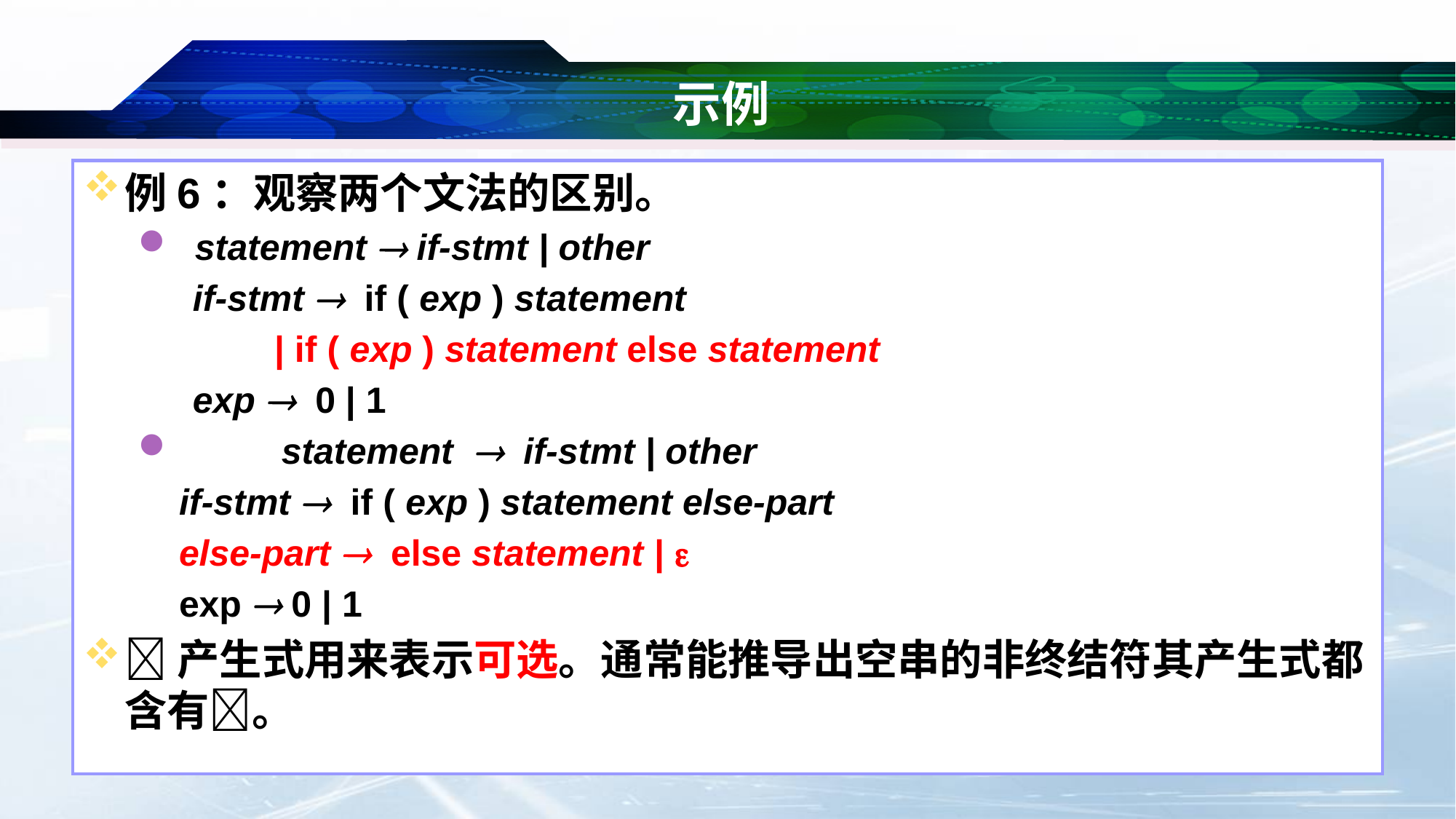

# 示例
例6：观察两个文法的区别。
  statement → if-stmt | other
	if-stmt →  if ( exp ) statement
	        | if ( exp ) statement else statement
	exp →  0 | 1
	statement  →  if-stmt | other
    if-stmt →  if ( exp ) statement else-part
    else-part →  else statement | ε
    exp → 0 | 1
ε产生式用来表示可选。通常能推导出空串的非终结符其产生式都含有ε。